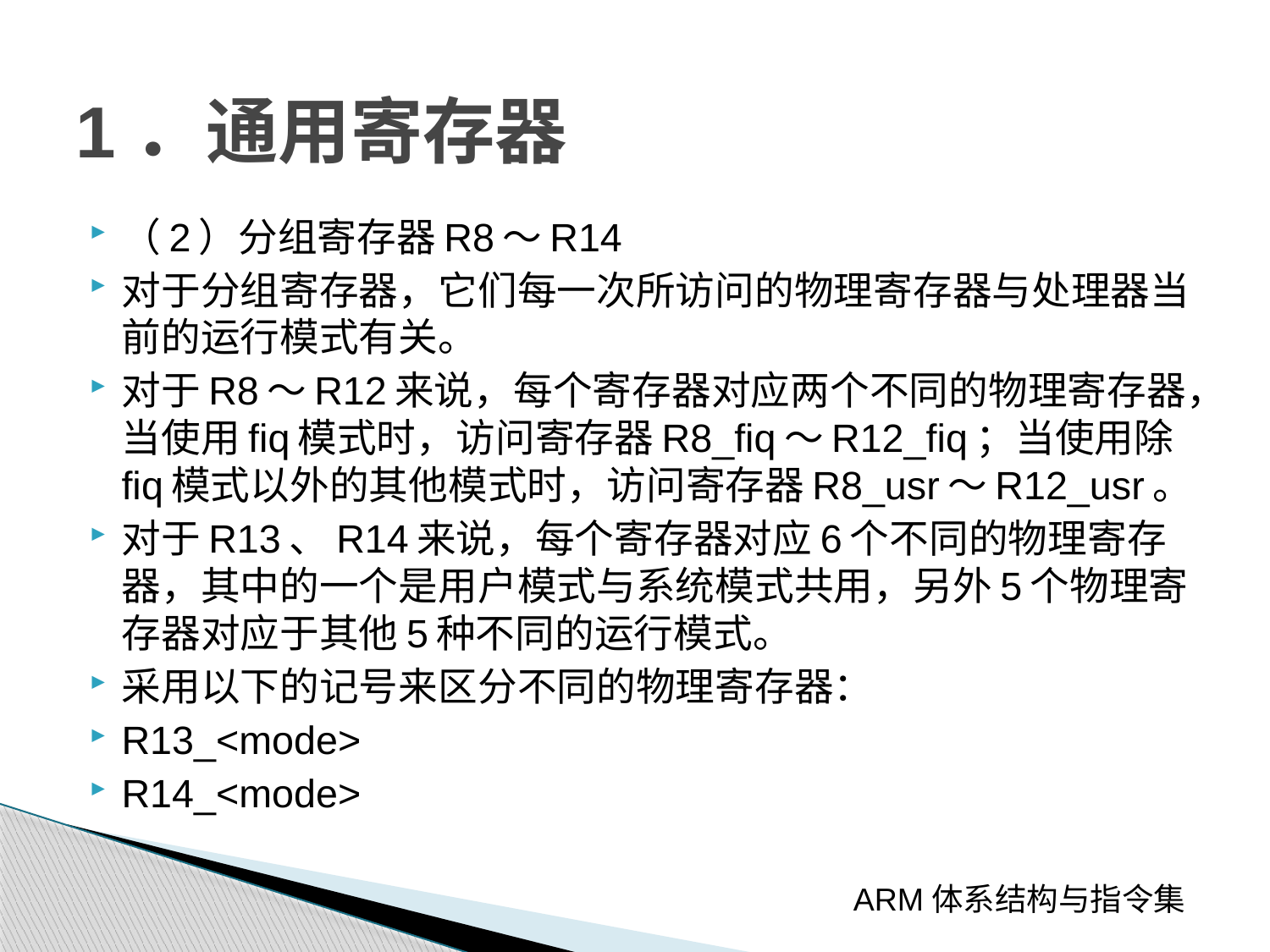

# 1．通用寄存器
（2）分组寄存器R8～R14
对于分组寄存器，它们每一次所访问的物理寄存器与处理器当前的运行模式有关。
对于R8～R12来说，每个寄存器对应两个不同的物理寄存器，当使用fiq模式时，访问寄存器R8_fiq～R12_fiq；当使用除fiq模式以外的其他模式时，访问寄存器R8_usr～R12_usr。
对于R13、R14来说，每个寄存器对应6个不同的物理寄存器，其中的一个是用户模式与系统模式共用，另外5个物理寄存器对应于其他5种不同的运行模式。
采用以下的记号来区分不同的物理寄存器：
R13_<mode>
R14_<mode>

            ARM体系结构与指令集